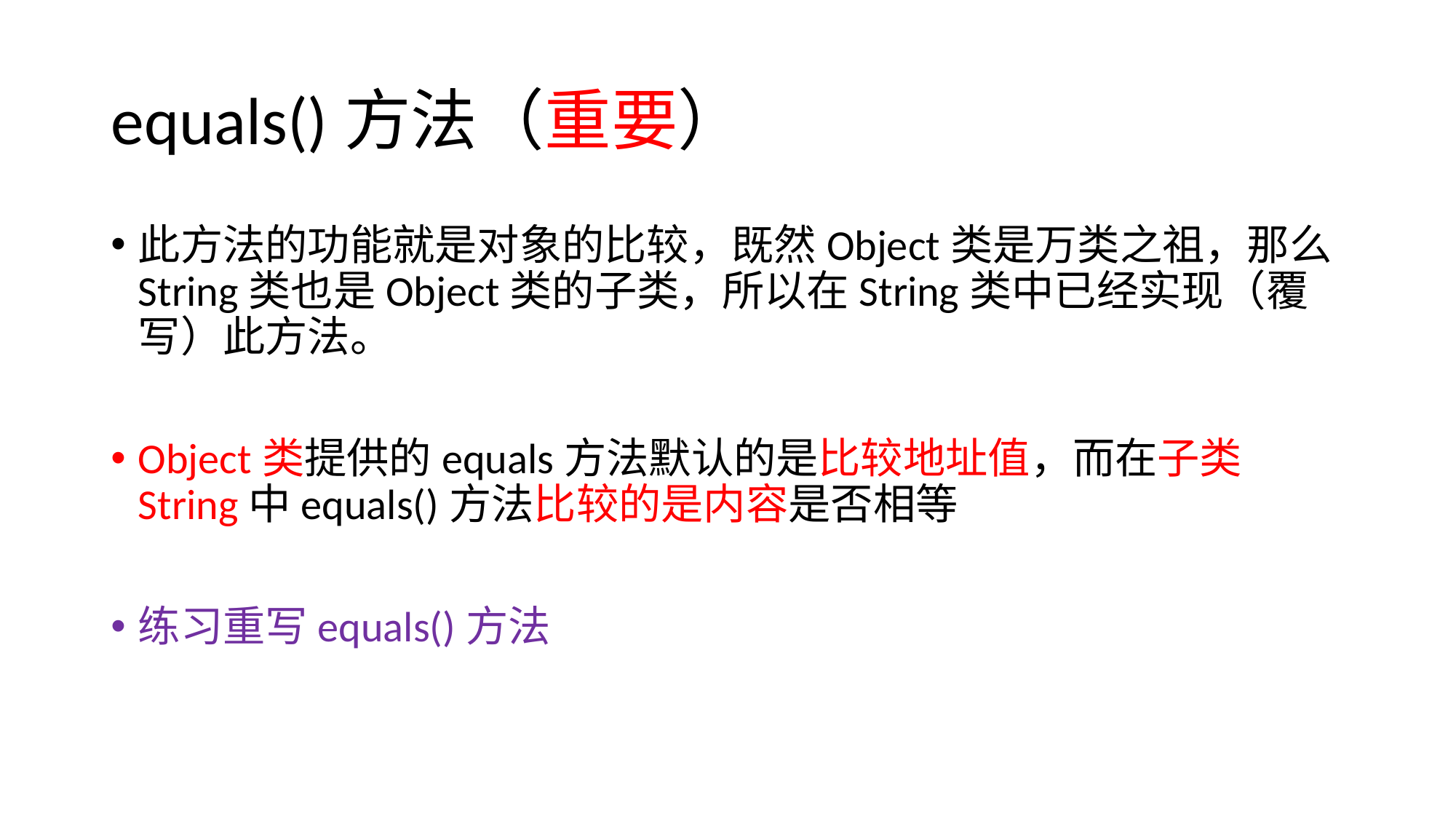

# equals()方法（重要）
此方法的功能就是对象的比较，既然Object类是万类之祖，那么String类也是Object类的子类，所以在String类中已经实现（覆写）此方法。

Object类提供的equals方法默认的是比较地址值，而在子类String中equals()方法比较的是内容是否相等

练习重写equals()方法